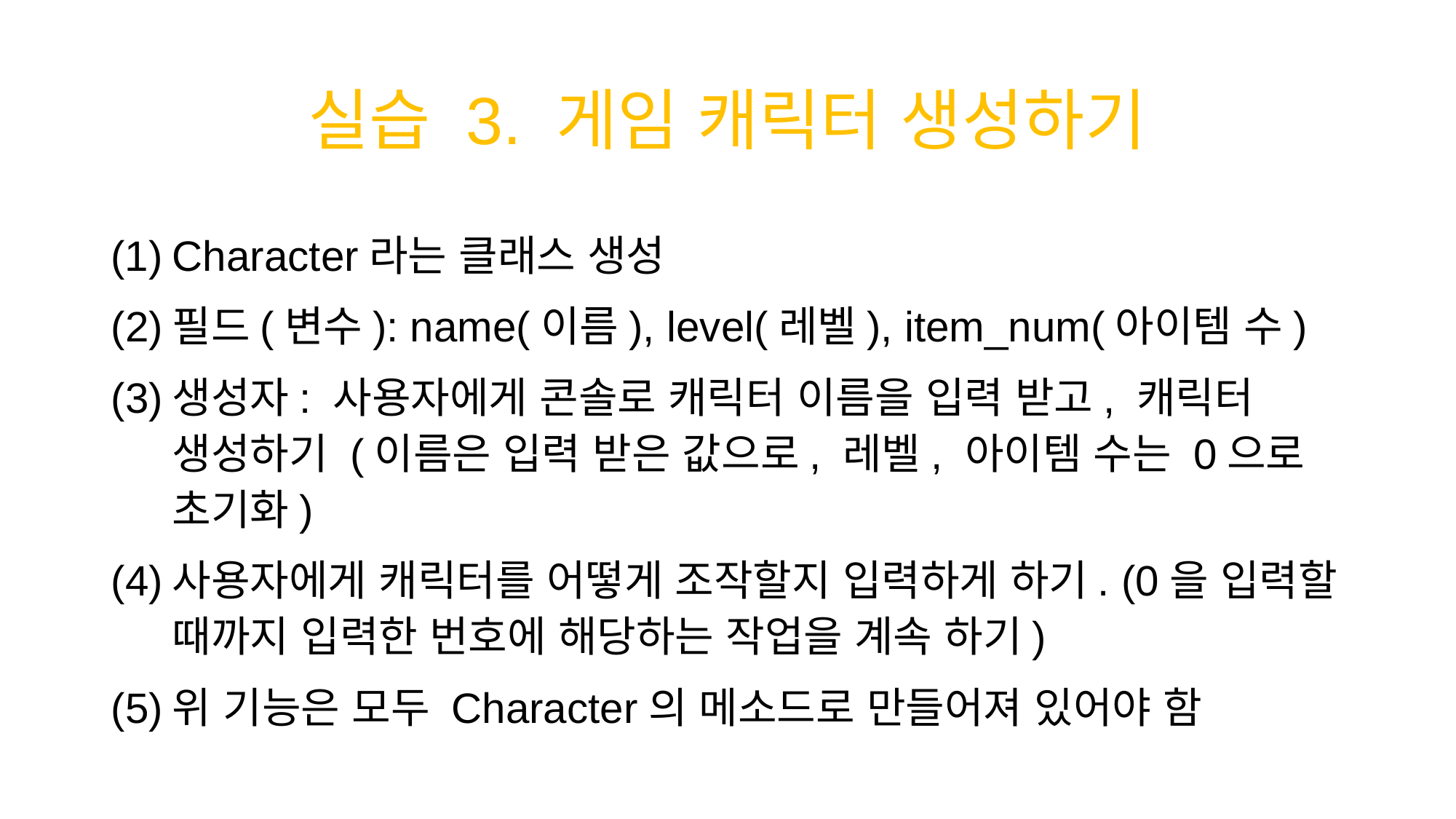

# 실습 3. 게임 캐릭터 생성하기
Character라는 클래스 생성
필드(변수): name(이름), level(레벨), item_num(아이템 수)
생성자: 사용자에게 콘솔로 캐릭터 이름을 입력 받고, 캐릭터 생성하기 (이름은 입력 받은 값으로, 레벨, 아이템 수는 0으로 초기화)
사용자에게 캐릭터를 어떻게 조작할지 입력하게 하기. (0을 입력할 때까지 입력한 번호에 해당하는 작업을 계속 하기)
위 기능은 모두 Character의 메소드로 만들어져 있어야 함